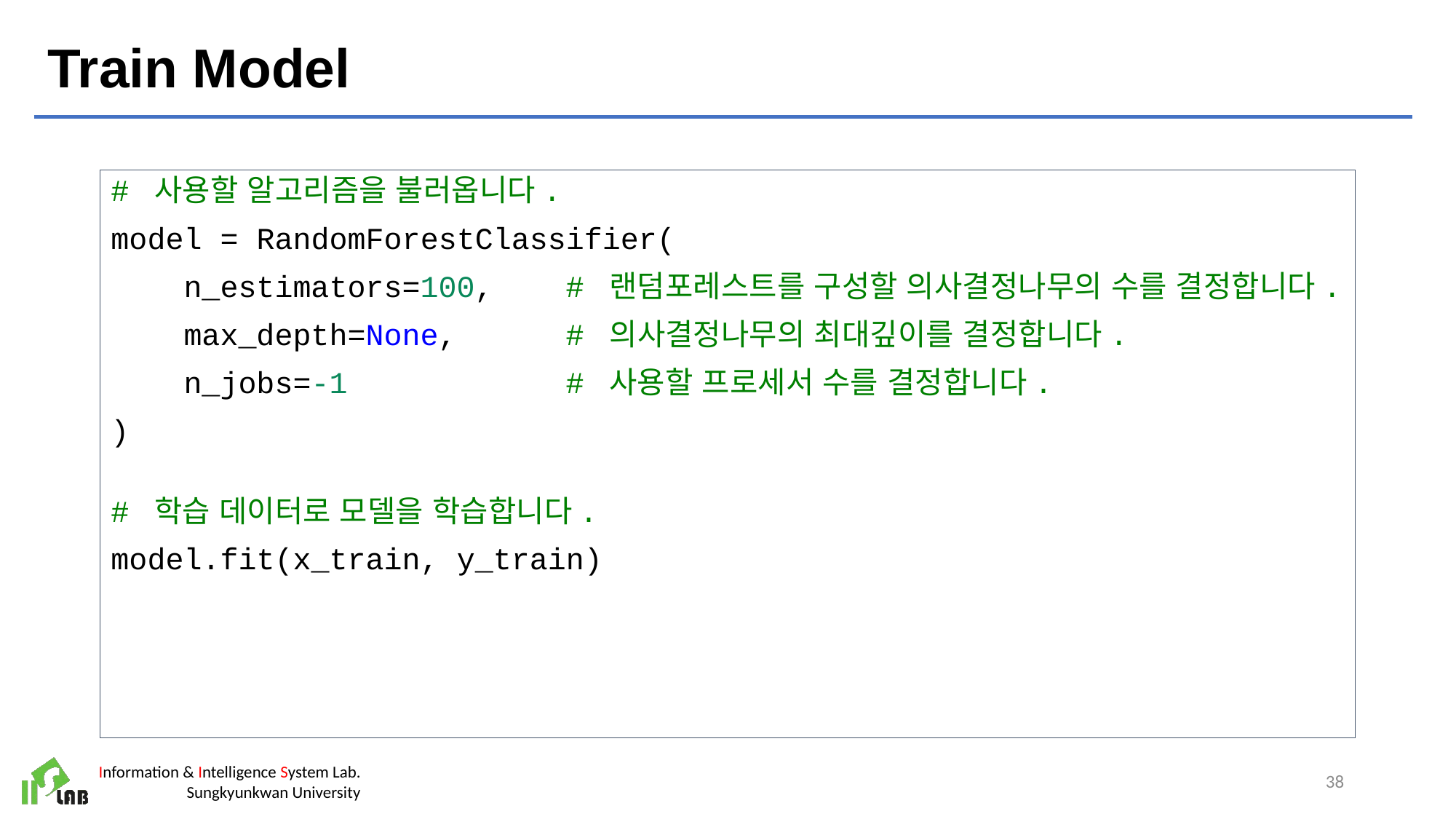

# Train Model
# 사용할 알고리즘을 불러옵니다.
model = RandomForestClassifier(
    n_estimators=100,    # 랜덤포레스트를 구성할 의사결정나무의 수를 결정합니다.
    max_depth=None,      # 의사결정나무의 최대깊이를 결정합니다.
    n_jobs=-1            # 사용할 프로세서 수를 결정합니다.
)
# 학습 데이터로 모델을 학습합니다.
model.fit(x_train, y_train)
38